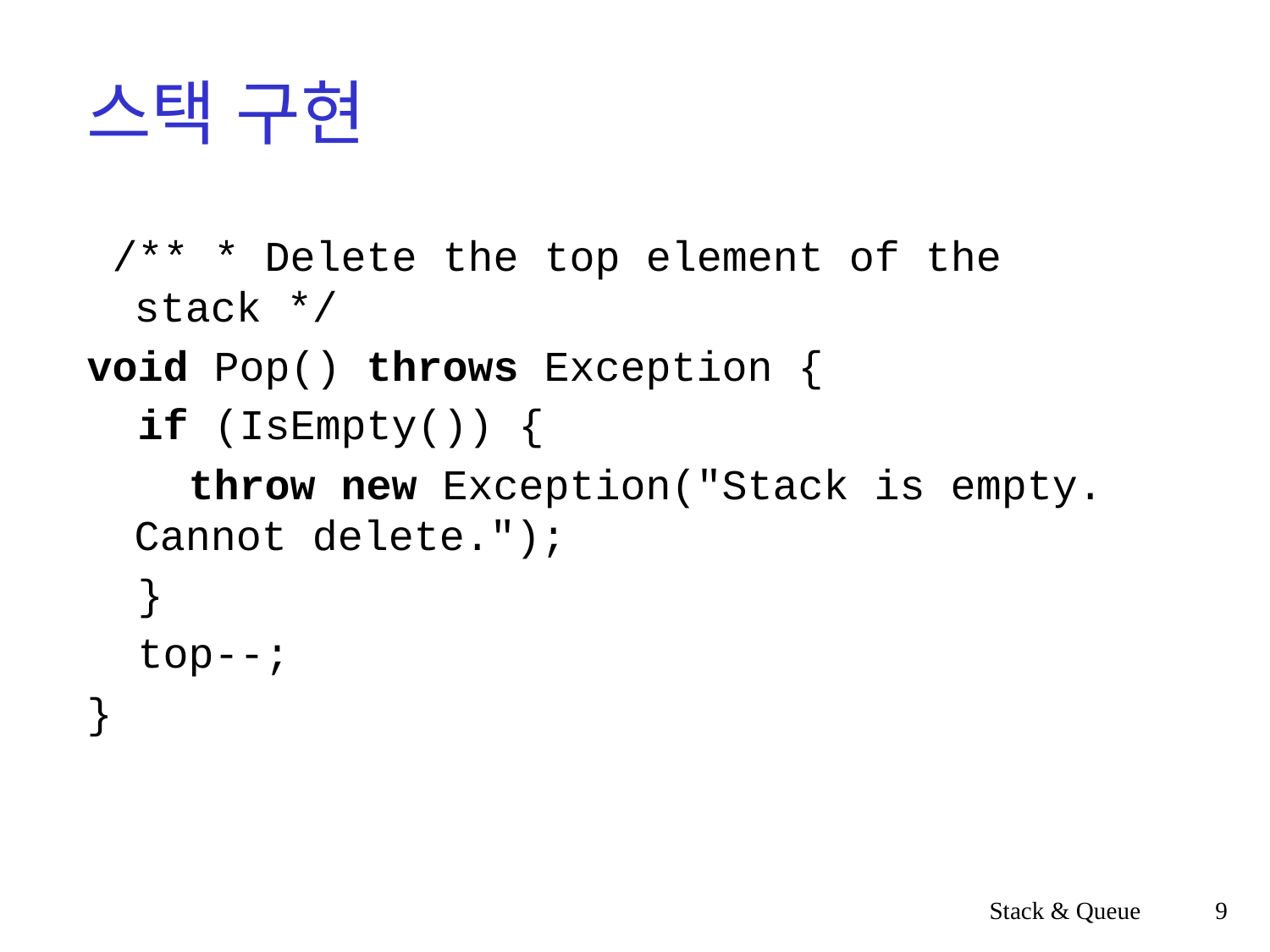

# 스택 구현
 /** * Delete the top element of the stack */
void Pop() throws Exception {
  if (IsEmpty()) {
    throw new Exception("Stack is empty. Cannot delete.");
  }
  top--;
}
Stack & Queue
9